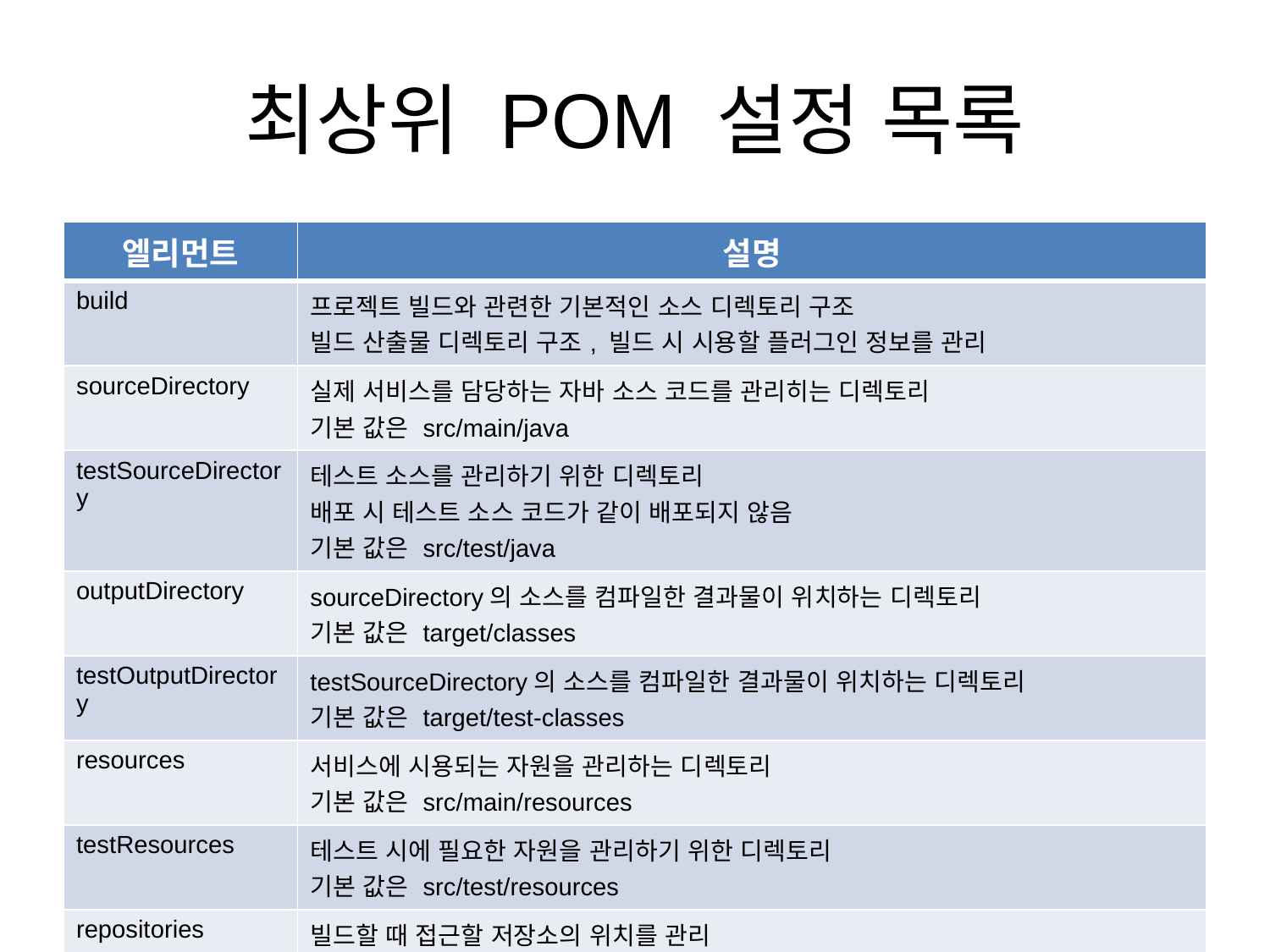

# 최상위 POM 설정 목록

| 엘리먼트 | 설명 |
| --- | --- |
| build | 프로젝트 빌드와 관련한 기본적인 소스 디렉토리 구조 빌드 산출물 디렉토리 구조, 빌드 시 시용할 플러그인 정보를 관리 |
| sourceDirectory | 실제 서비스를 담당하는 자바 소스 코드를 관리히는 디렉토리 기본 값은 src/main/java |
| testSourceDirectory | 테스트 소스를 관리하기 위한 디렉토리 배포 시 테스트 소스 코드가 같이 배포되지 않음 기본 값은 src/test/java |
| outputDirectory | sourceDirectory의 소스를 컴파일한 결과물이 위치하는 디렉토리 기본 값은 target/classes |
| testOutputDirectory | testSourceDirectory의 소스를 컴파일한 결과물이 위치하는 디렉토리 기본 값은 target/test-classes |
| resources | 서비스에 시용되는 자원을 관리하는 디렉토리 기본 값은 src/main/resources |
| testResources | 테스트 시에 필요한 자원을 관리하기 위한 디렉토리 기본 값은 src/test/resources |
| repositories | 빌드할 때 접근할 저장소의 위치를 관리 메이븐 기본 저장소 URL은 http://repo.maven.apache.org/maven2 |
| pluginManagement | 빌드 설정 파일에서 관리하는 플러그인 목록 |